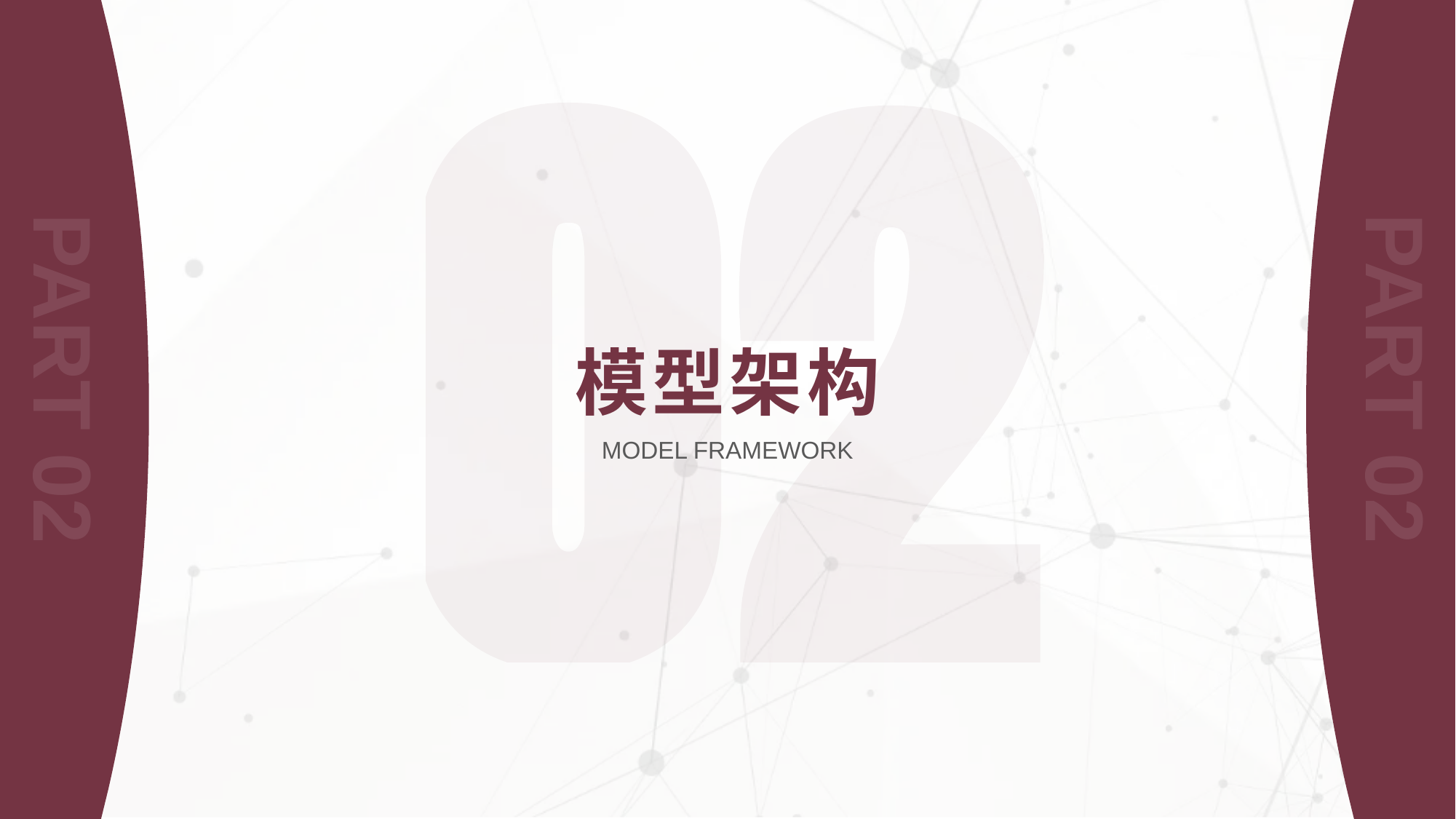

PART 02

PART 02
02
模型架构
MODEL FRAMEWORK